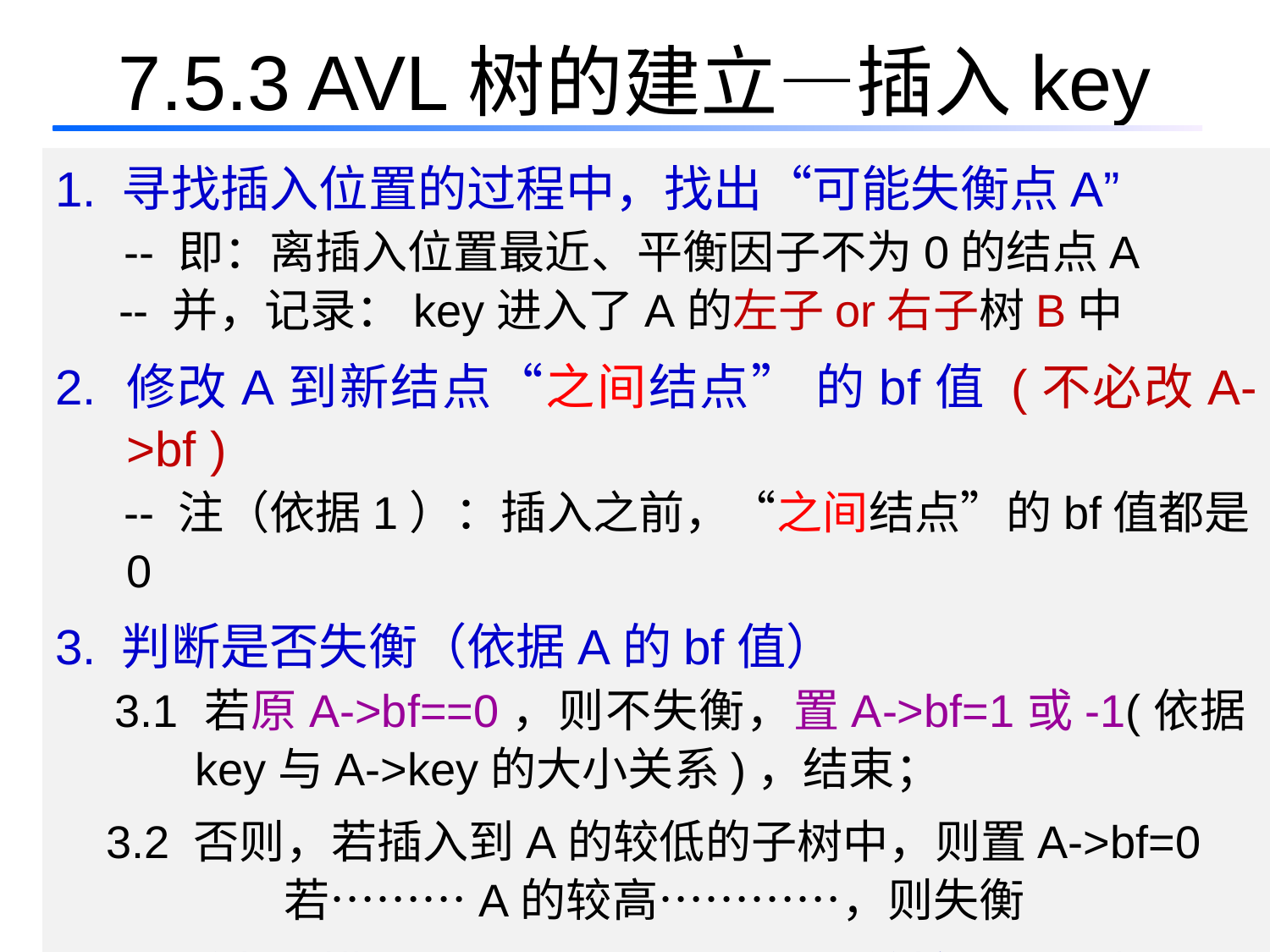

# 7.5.3 AVL树的建立—插入key

1. 寻找插入位置的过程中，找出“可能失衡点A”
     -- 即：离插入位置最近、平衡因子不为0的结点A
     -- 并，记录：key进入了A的左子or右子树B中
2. 修改A到新结点“之间结点” 的bf值 (不必改A->bf )
     -- 注（依据1）：插入之前，“之间结点”的bf值都是0
3. 判断是否失衡（依据A的bf值）
    3.1 若原A->bf==0，则不失衡，置A->bf=1或-1(依据key与A->key的大小关系)，结束；
    3.2 否则，若插入到A的较低的子树中，则置A->bf=0
                     若………A的较高…………，则失衡
4. 判断失衡模式(LL, RR, LR, RL)，并按规则调整
    --依据B是A的左or右孩子、当前B->bf值，判定失衡模式；